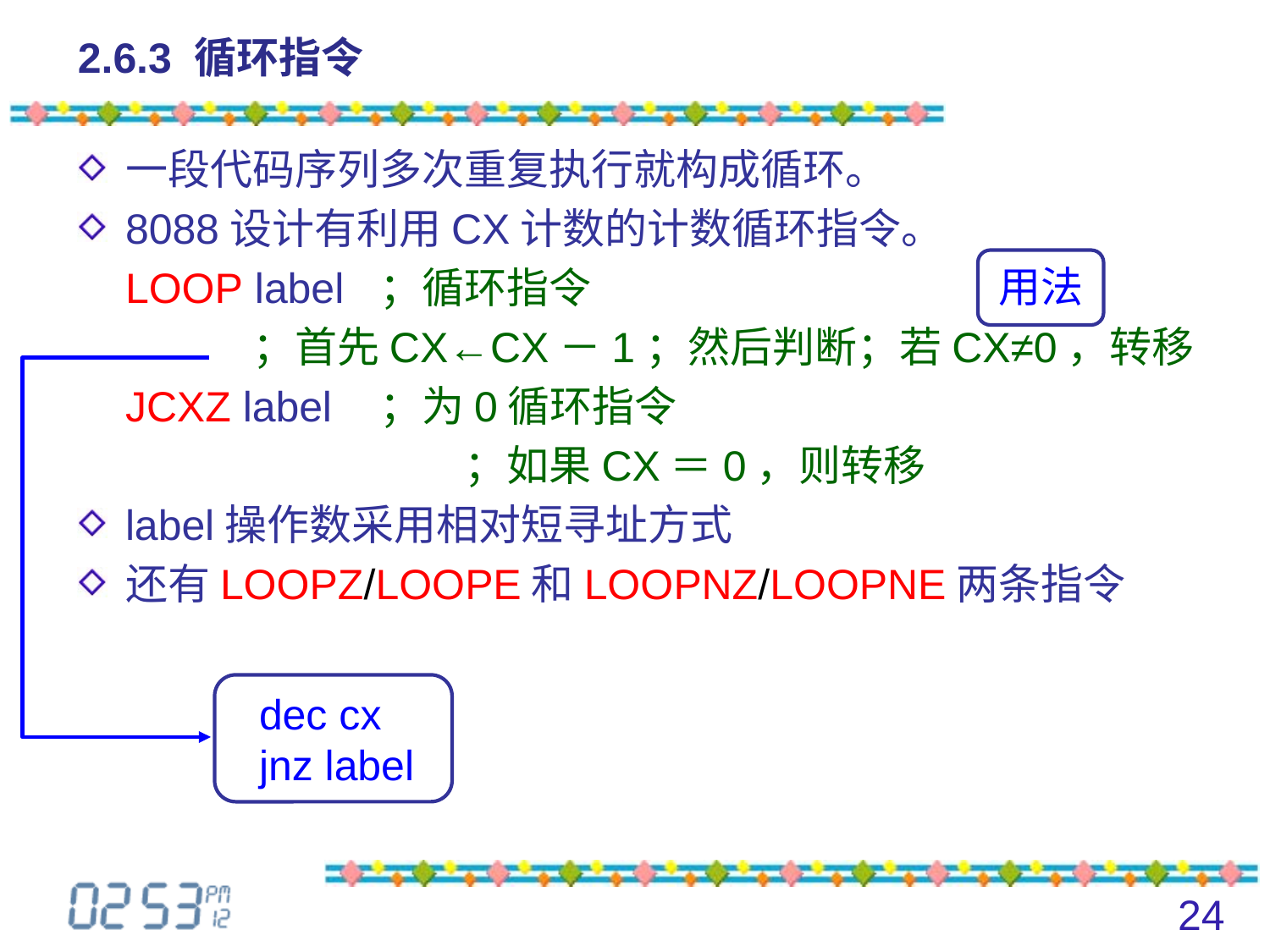

# 2.6.3 循环指令
一段代码序列多次重复执行就构成循环。
8088设计有利用CX计数的计数循环指令。
	LOOP label	；循环指令
		；首先CX←CX－1；然后判断；若CX≠0，转移
	JCXZ label	；为0循环指令
		                          ；如果CX＝0，则转移
label操作数采用相对短寻址方式
还有LOOPZ/LOOPE和LOOPNZ/LOOPNE两条指令
用法

dec cx
jnz label